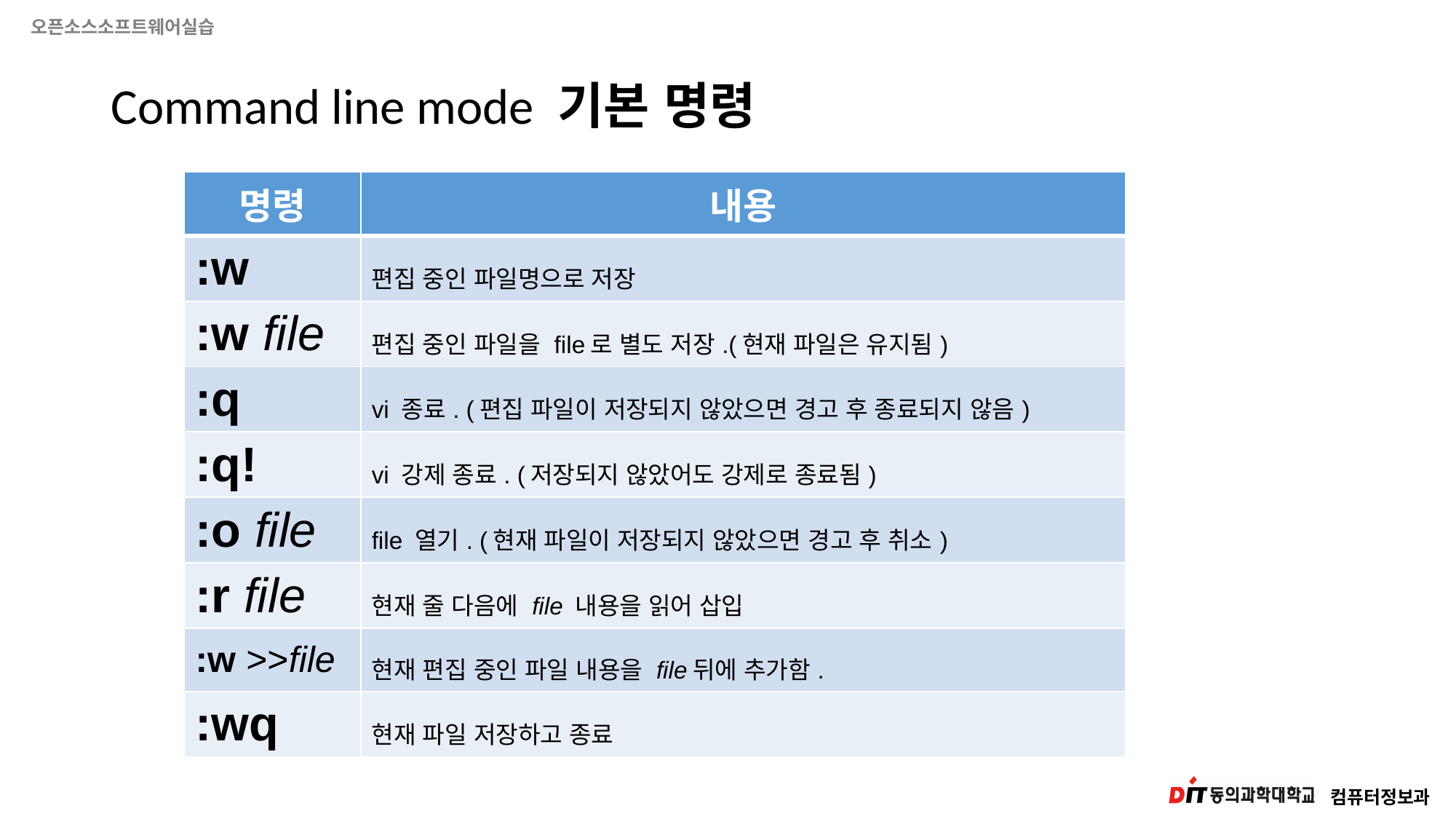

# Command line mode 기본 명령
| 명령 | 내용 |
| --- | --- |
| :w | 편집 중인 파일명으로 저장 |
| :w file | 편집 중인 파일을 file로 별도 저장.(현재 파일은 유지됨) |
| :q | vi 종료. (편집 파일이 저장되지 않았으면 경고 후 종료되지 않음) |
| :q! | vi 강제 종료. (저장되지 않았어도 강제로 종료됨) |
| :o file | file 열기. (현재 파일이 저장되지 않았으면 경고 후 취소) |
| :r file | 현재 줄 다음에 file 내용을 읽어 삽입 |
| :w >>file | 현재 편집 중인 파일 내용을 file뒤에 추가함. |
| :wq | 현재 파일 저장하고 종료 |